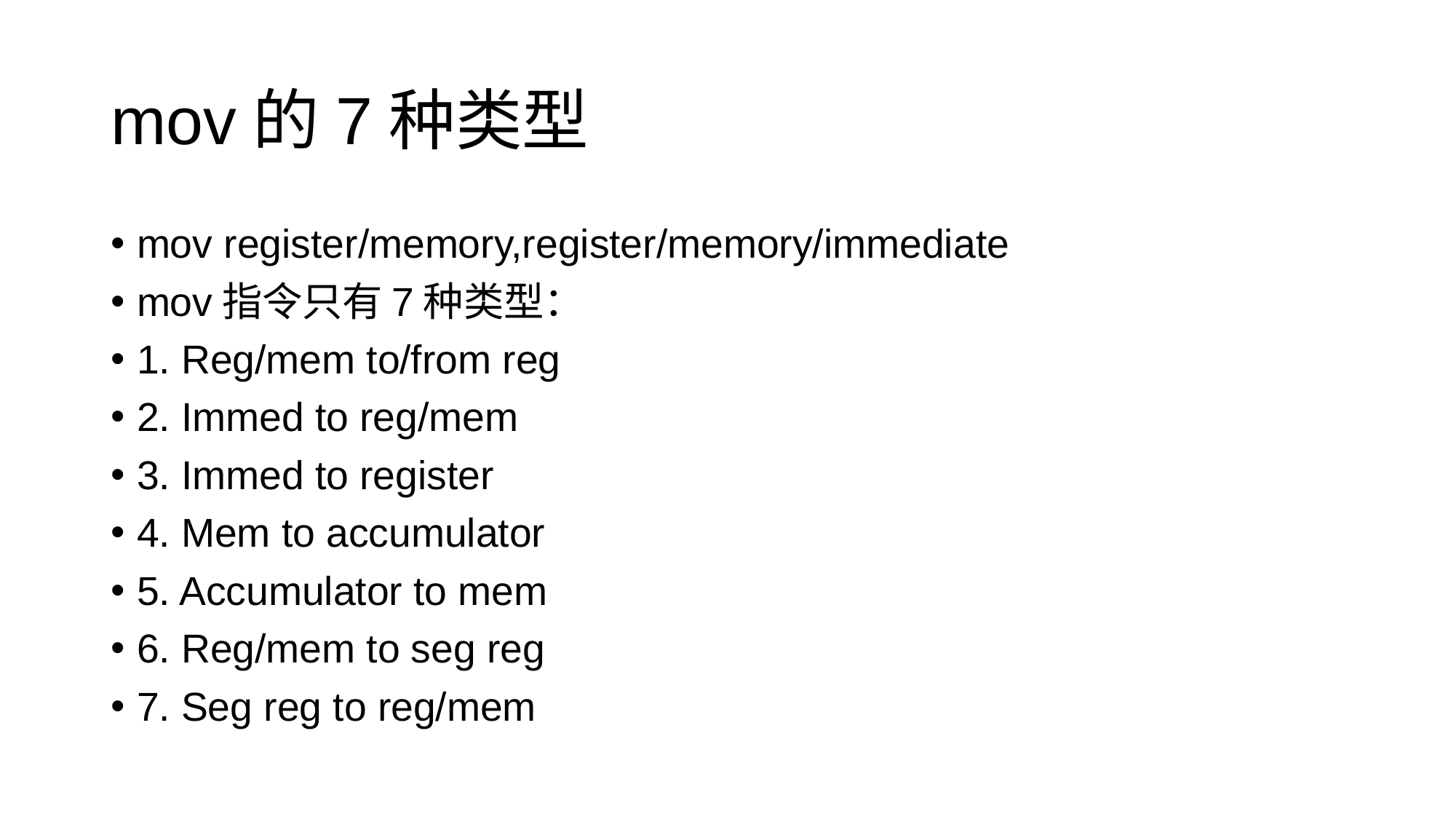

# mov的7种类型
mov register/memory,register/memory/immediate
mov指令只有7种类型：
1. Reg/mem to/from reg
2. Immed to reg/mem
3. Immed to register
4. Mem to accumulator
5. Accumulator to mem
6. Reg/mem to seg reg
7. Seg reg to reg/mem